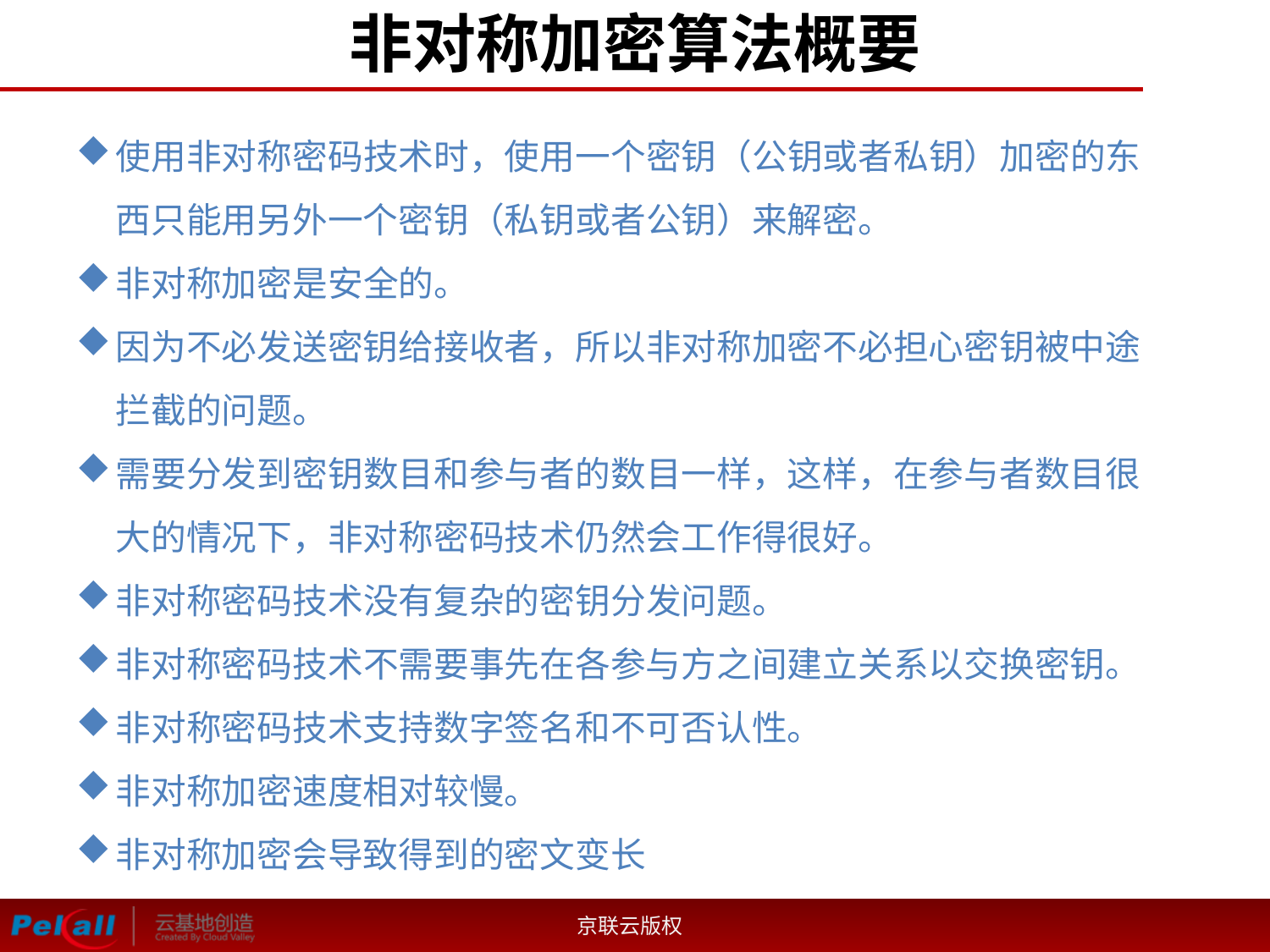

# 非对称加密算法概要
使用非对称密码技术时，使用一个密钥（公钥或者私钥）加密的东西只能用另外一个密钥（私钥或者公钥）来解密。
非对称加密是安全的。
因为不必发送密钥给接收者，所以非对称加密不必担心密钥被中途拦截的问题。
需要分发到密钥数目和参与者的数目一样，这样，在参与者数目很大的情况下，非对称密码技术仍然会工作得很好。
非对称密码技术没有复杂的密钥分发问题。
非对称密码技术不需要事先在各参与方之间建立关系以交换密钥。
非对称密码技术支持数字签名和不可否认性。
非对称加密速度相对较慢。
非对称加密会导致得到的密文变长